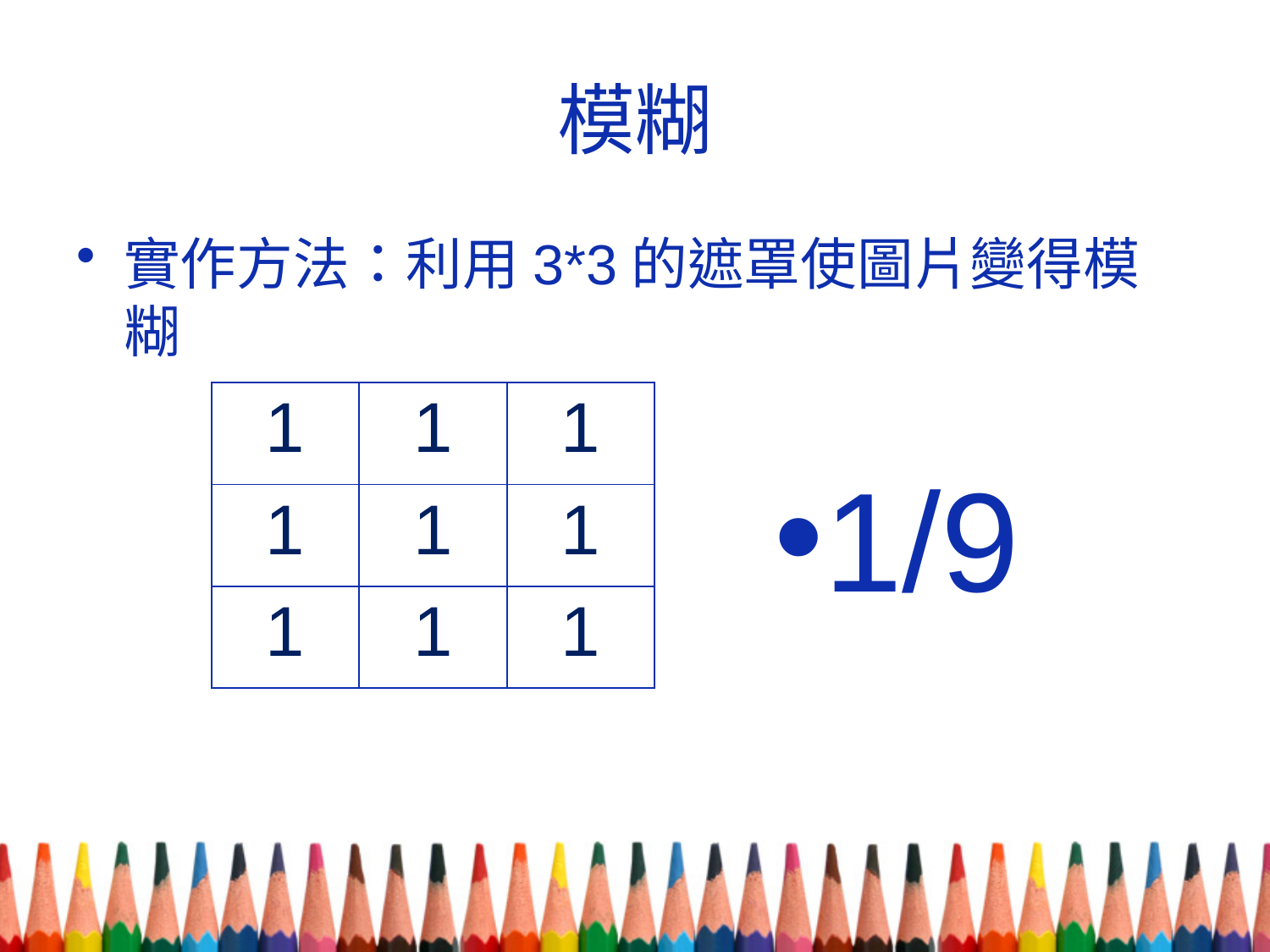

# 模糊
實作方法：利用3*3的遮罩使圖片變得模糊

| 1 | 1 | 1 |
| --- | --- | --- |
| 1 | 1 | 1 |
| 1 | 1 | 1 |
1/9